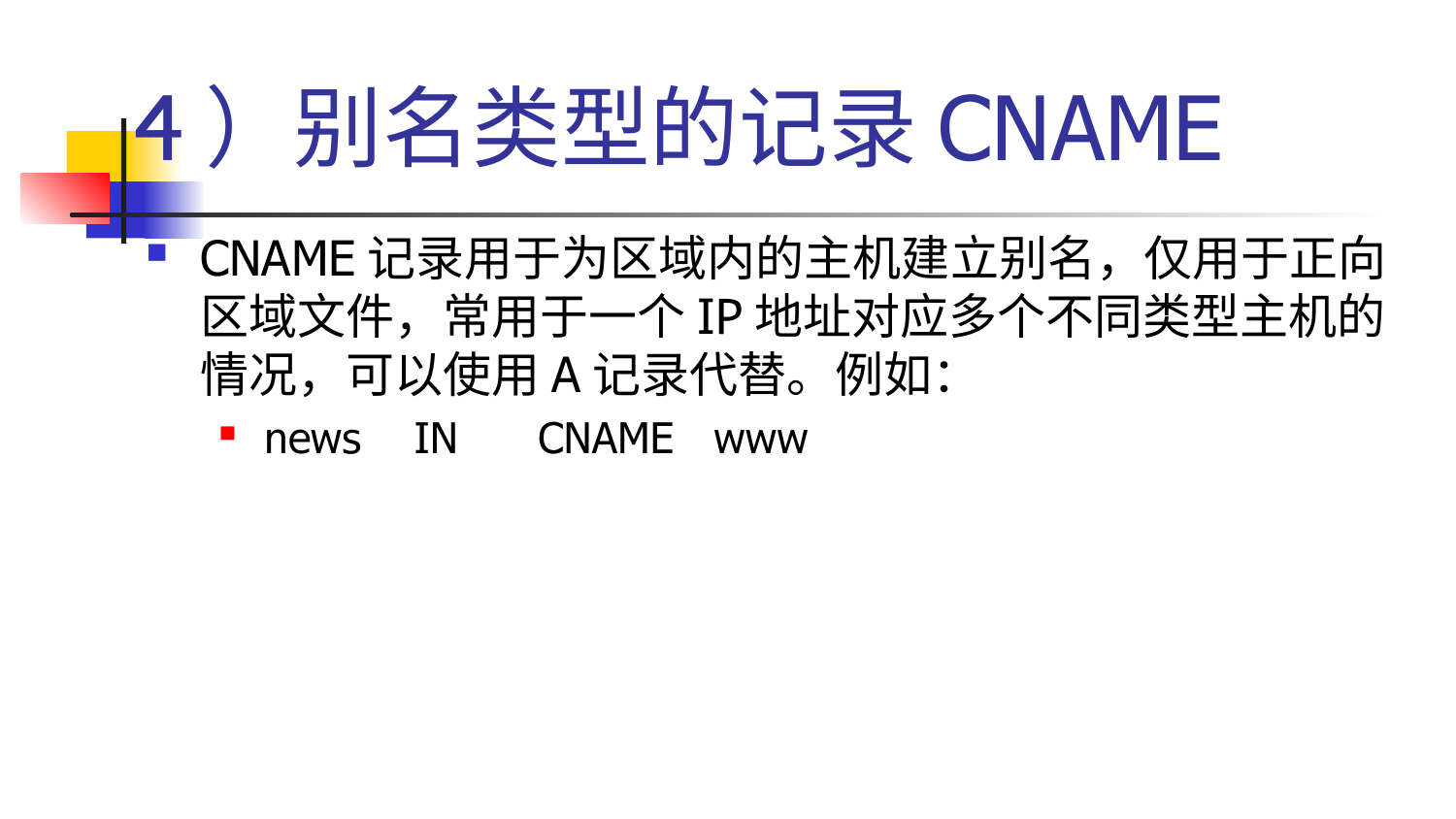

# 4）别名类型的记录CNAME
CNAME记录用于为区域内的主机建立别名，仅用于正向区域文件，常用于一个IP地址对应多个不同类型主机的情况，可以使用A记录代替。例如：
news    IN      CNAME   www